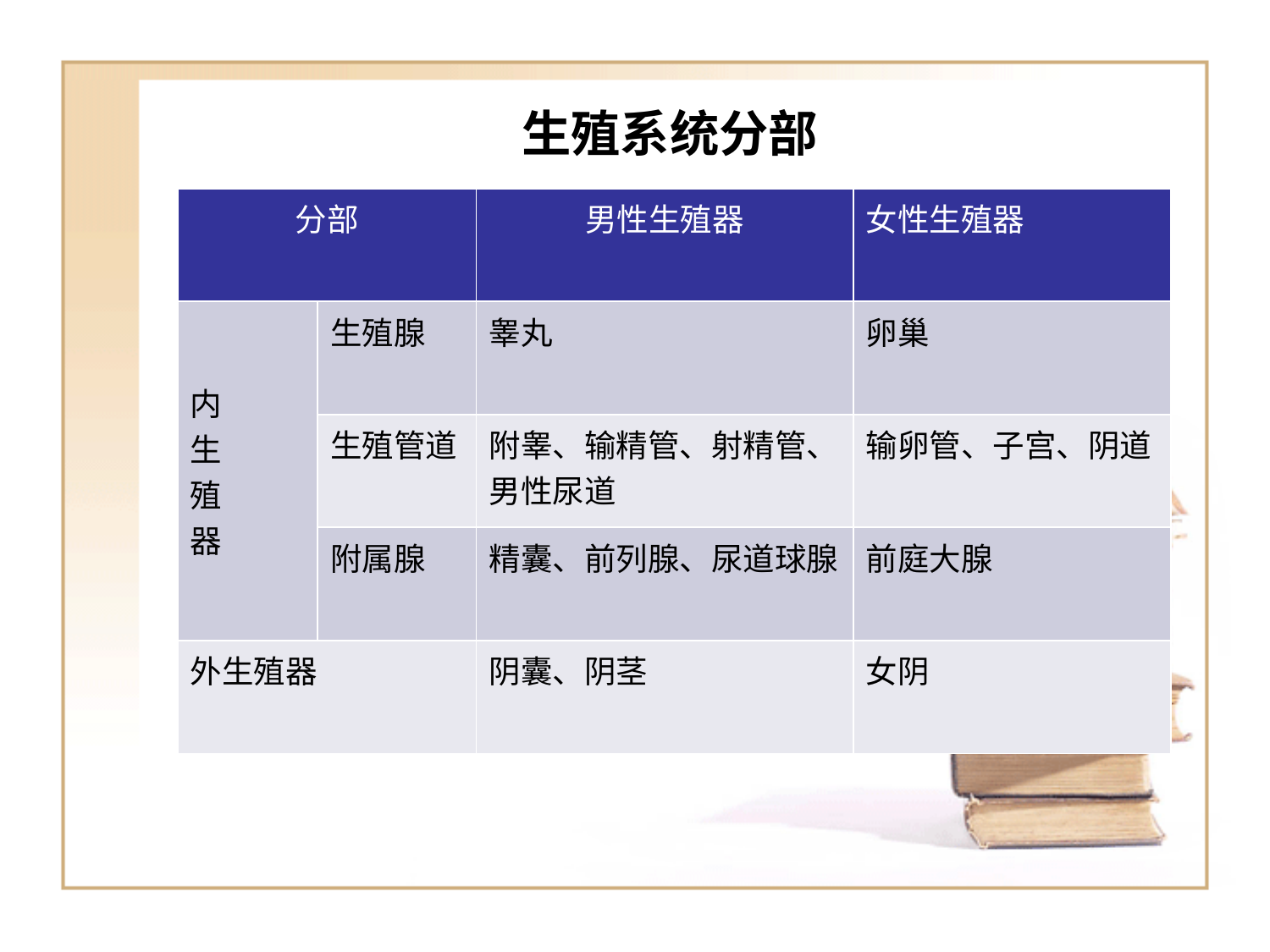

# 生殖系统分部
| 分部 |  | 男性生殖器 | 女性生殖器 |
| --- | --- | --- | --- |
| 内 生 殖 器 | 生殖腺 | 睾丸 | 卵巢 |
|  | 生殖管道 | 附睾、输精管、射精管、男性尿道 | 输卵管、子宫、阴道 |
|  | 附属腺 | 精囊、前列腺、尿道球腺 | 前庭大腺 |
| 外生殖器 |  | 阴囊、阴茎 | 女阴 |